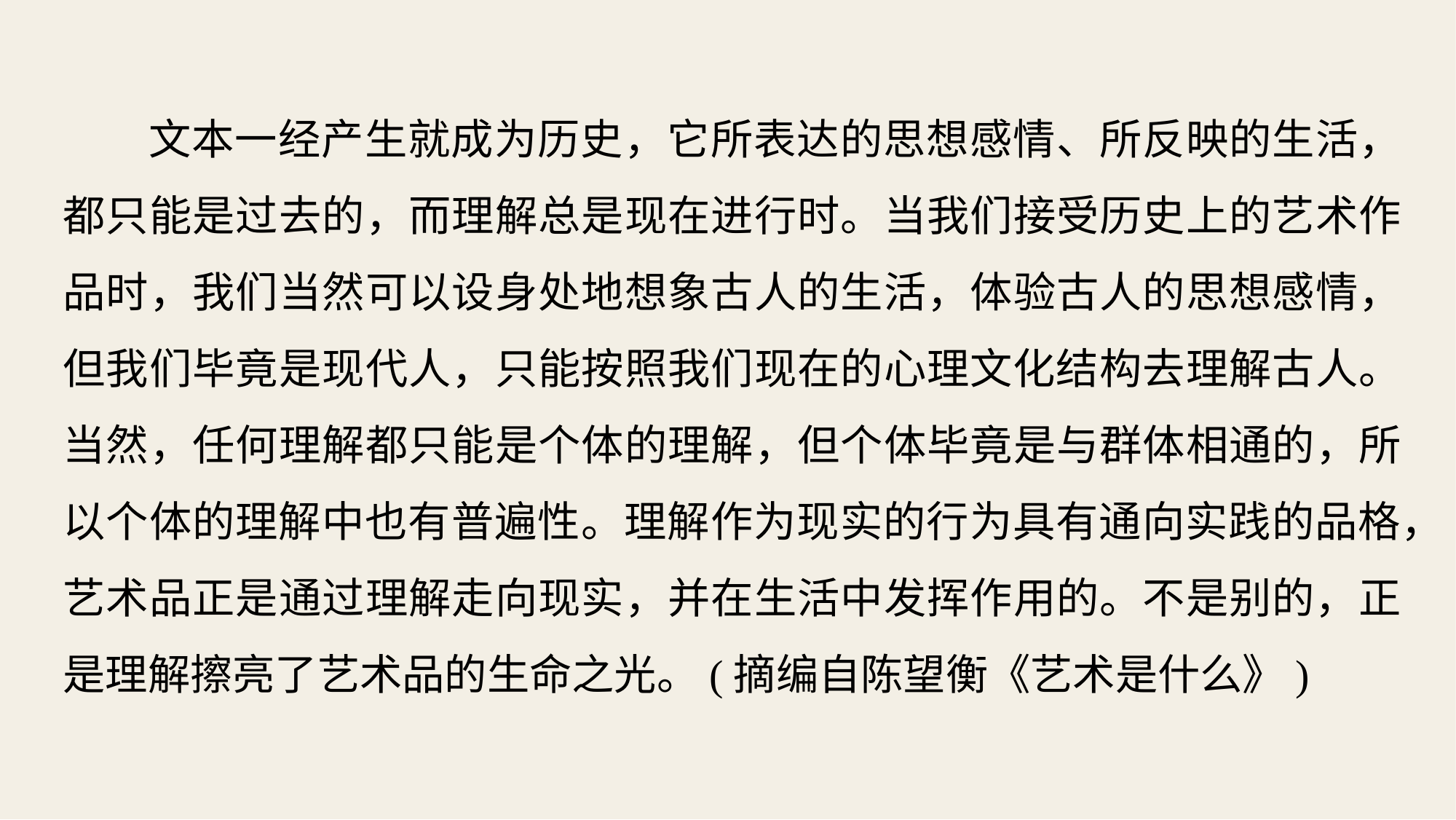

文本一经产生就成为历史，它所表达的思想感情、所反映的生活，都只能是过去的，而理解总是现在进行时。当我们接受历史上的艺术作品时，我们当然可以设身处地想象古人的生活，体验古人的思想感情，但我们毕竟是现代人，只能按照我们现在的心理文化结构去理解古人。当然，任何理解都只能是个体的理解，但个体毕竟是与群体相通的，所以个体的理解中也有普遍性。理解作为现实的行为具有通向实践的品格，艺术品正是通过理解走向现实，并在生活中发挥作用的。不是别的，正是理解擦亮了艺术品的生命之光。(摘编自陈望衡《艺术是什么》)